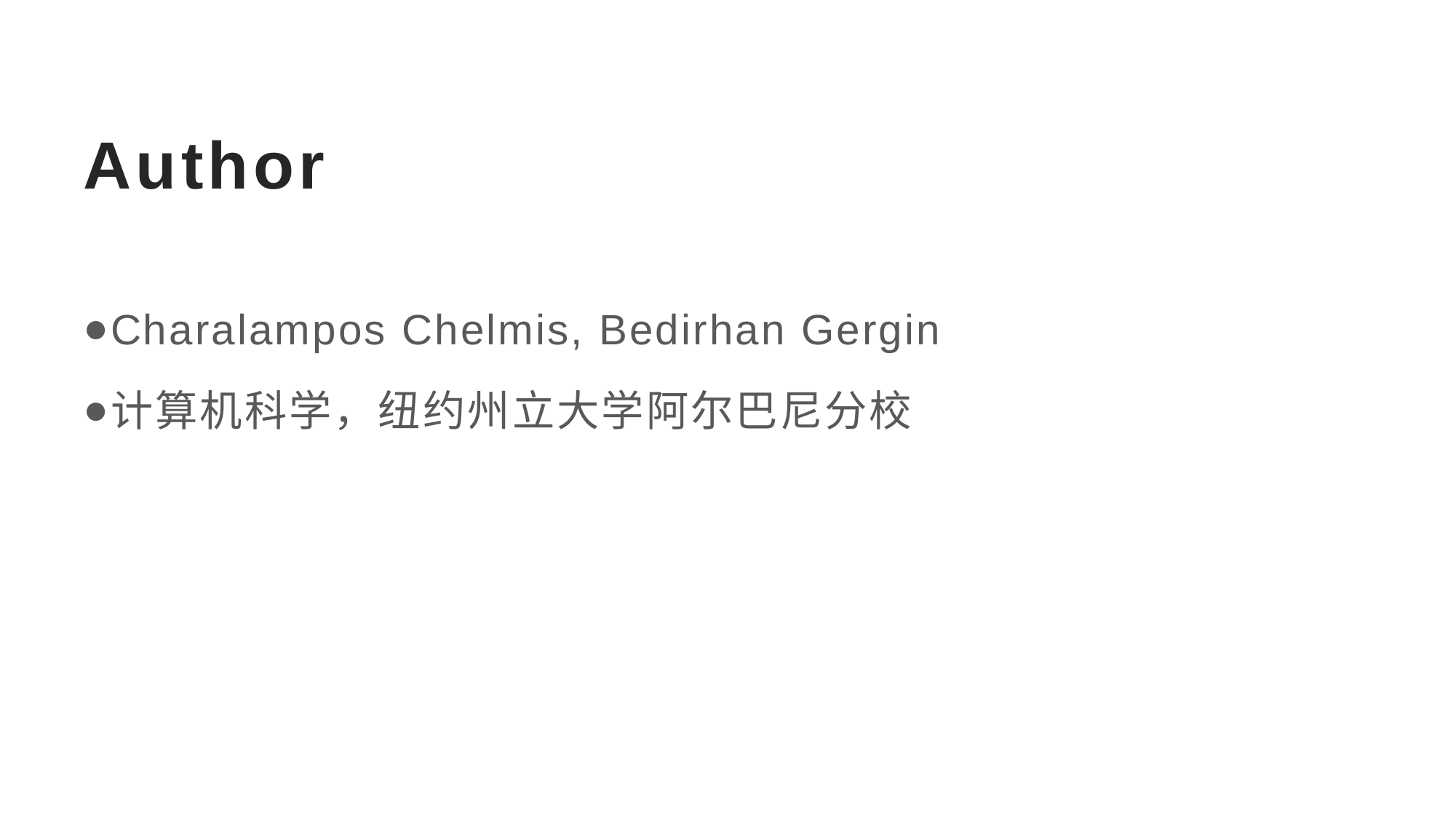

# Author
Charalampos Chelmis, Bedirhan Gergin
计算机科学，纽约州立大学阿尔巴尼分校